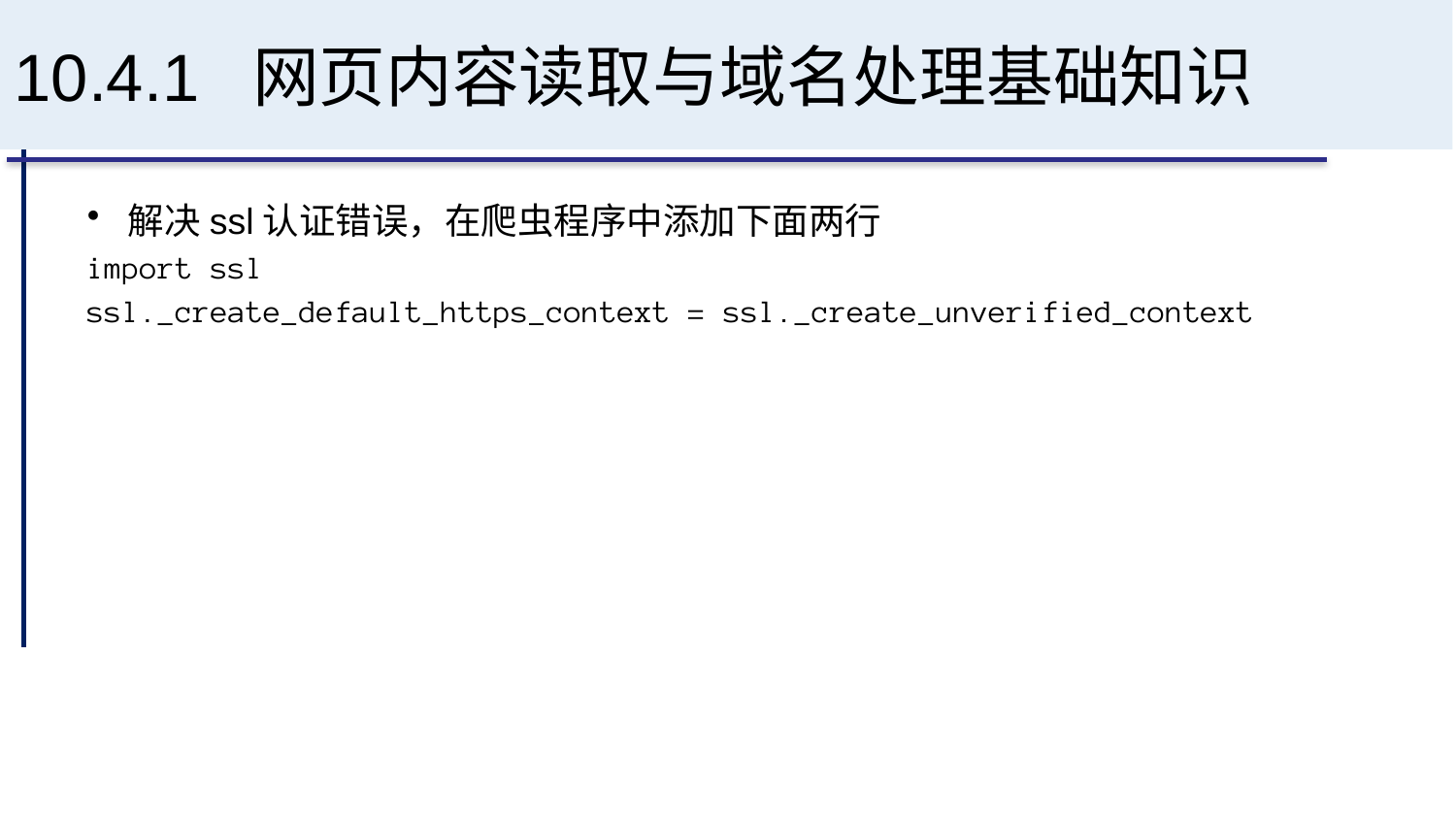

# 10.4.1  网页内容读取与域名处理基础知识
解决ssl认证错误，在爬虫程序中添加下面两行
import ssl
ssl._create_default_https_context = ssl._create_unverified_context